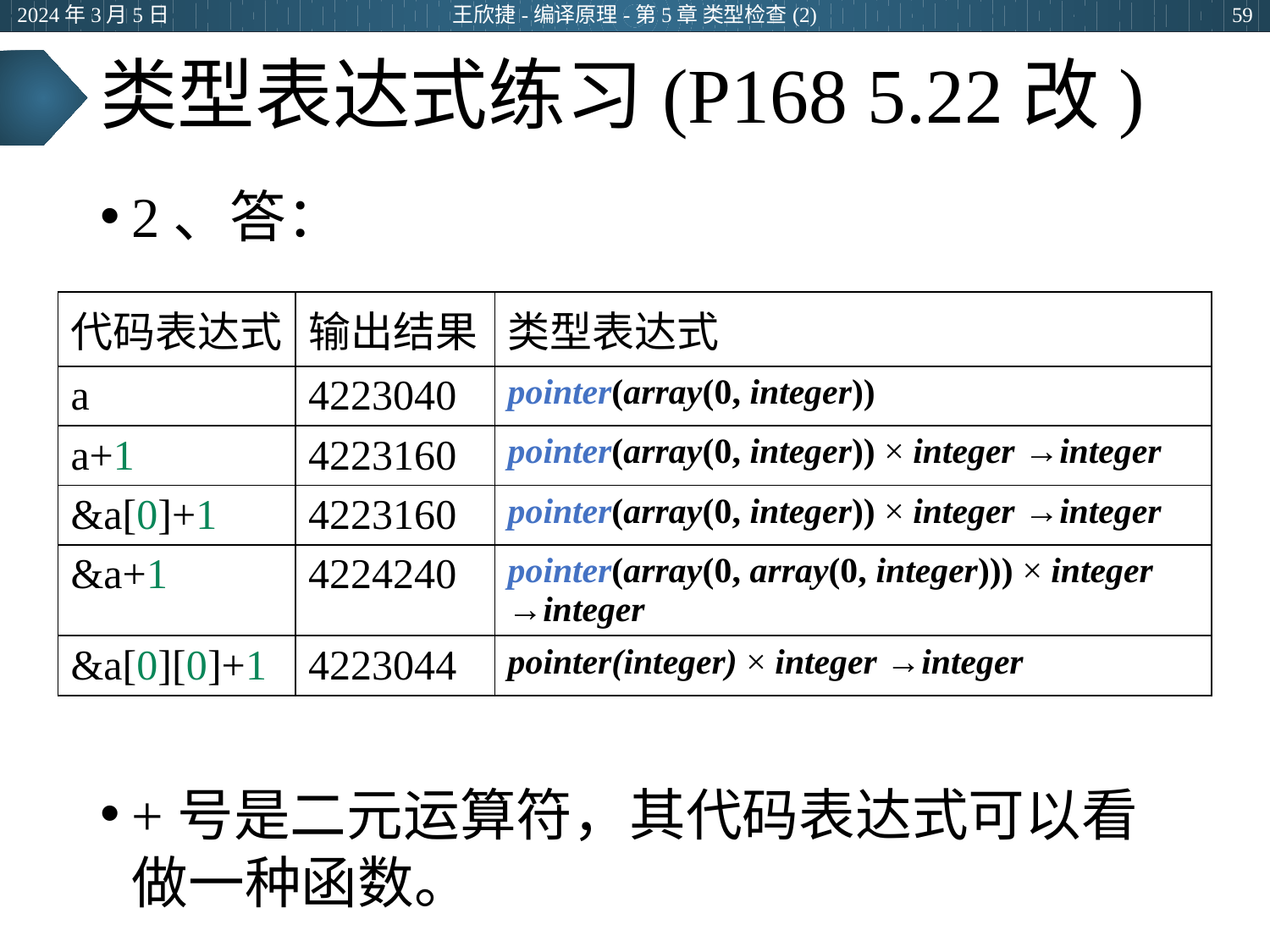

2024年3月5日
王欣捷-编译原理-第5章 类型检查(2)
59
# 类型表达式练习(P168 5.22改)
2、答：

+号是二元运算符，其代码表达式可以看做一种函数。
| 代码表达式 | 输出结果 | 类型表达式 |
| --- | --- | --- |
| a | 4223040 | pointer(array(0, integer)) |
| a+1 | 4223160 | pointer(array(0, integer)) × integer →integer |
| &a[0]+1 | 4223160 | pointer(array(0, integer)) × integer →integer |
| &a+1 | 4224240 | pointer(array(0, array(0, integer))) × integer →integer |
| &a[0][0]+1 | 4223044 | pointer(integer) × integer →integer |